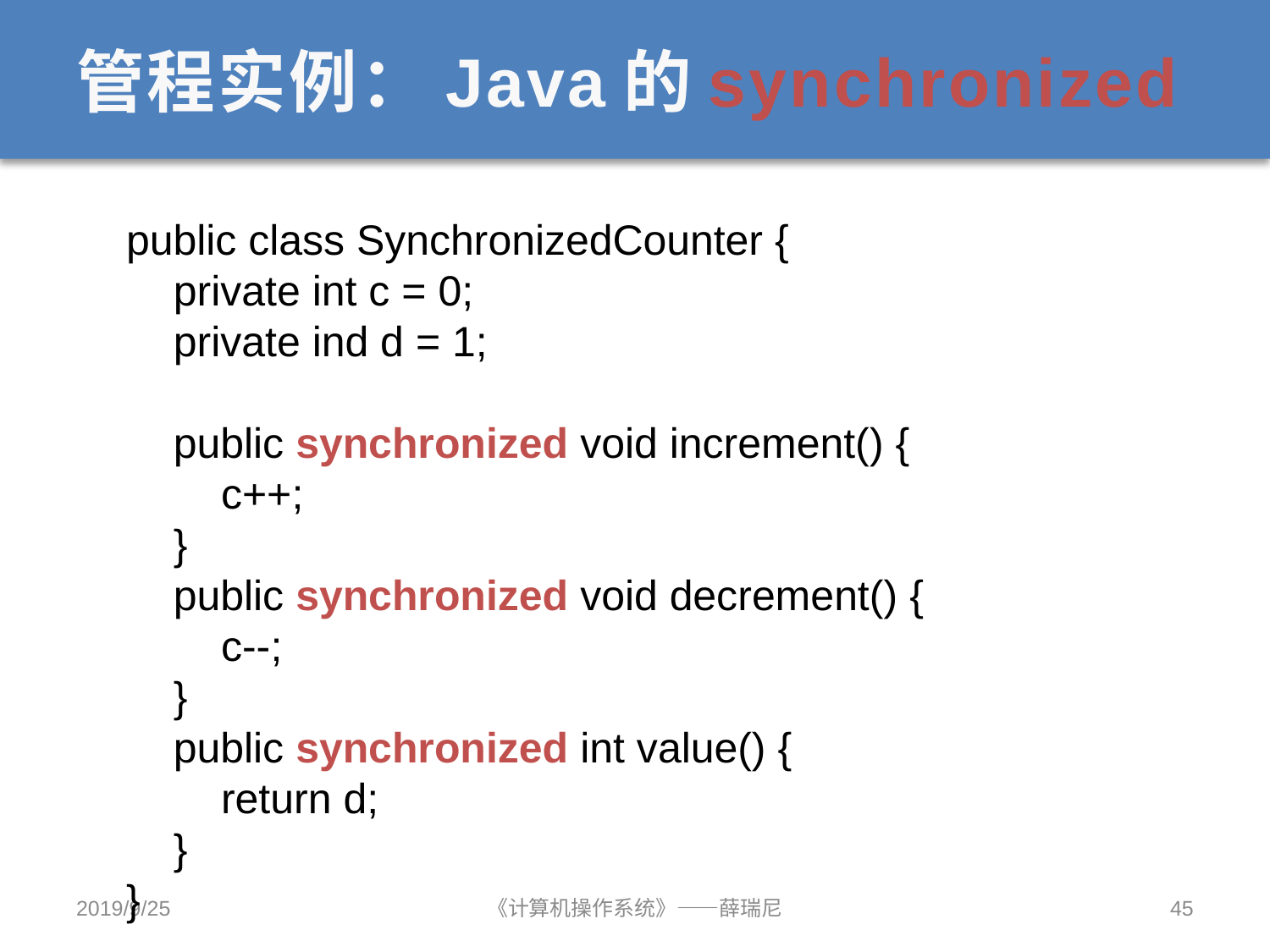

# 管程实例：Java的synchronized
public class SynchronizedCounter {
    private int c = 0;
    private ind d = 1;

    public synchronized void increment() {
        c++;
    }
    public synchronized void decrement() {
        c--;
    }
    public synchronized int value() {
        return d;
    }
}
2019/9/25
《计算机操作系统》——薛瑞尼
45